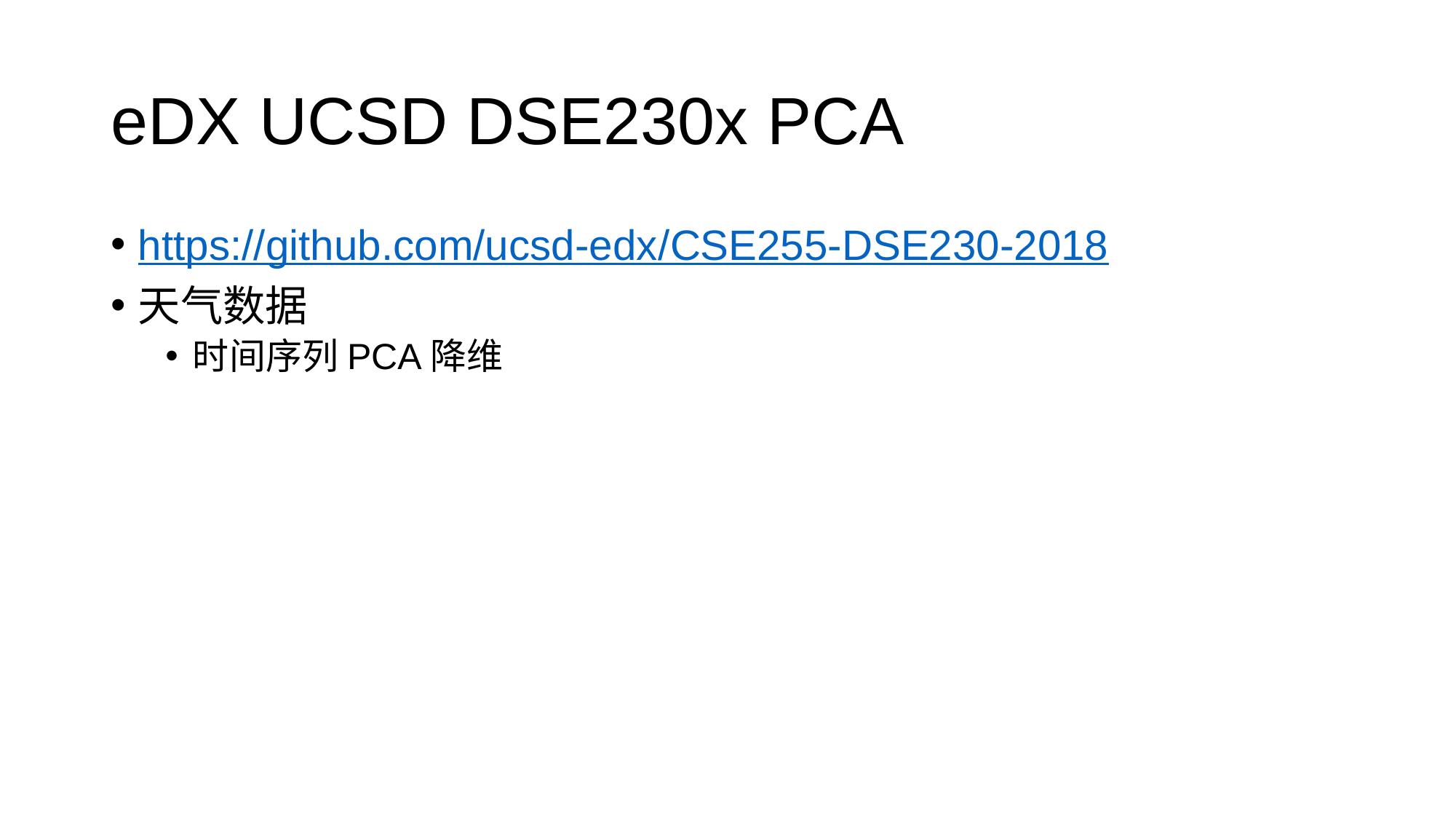

# eDX UCSD DSE230x PCA
https://github.com/ucsd-edx/CSE255-DSE230-2018
天气数据
时间序列PCA降维